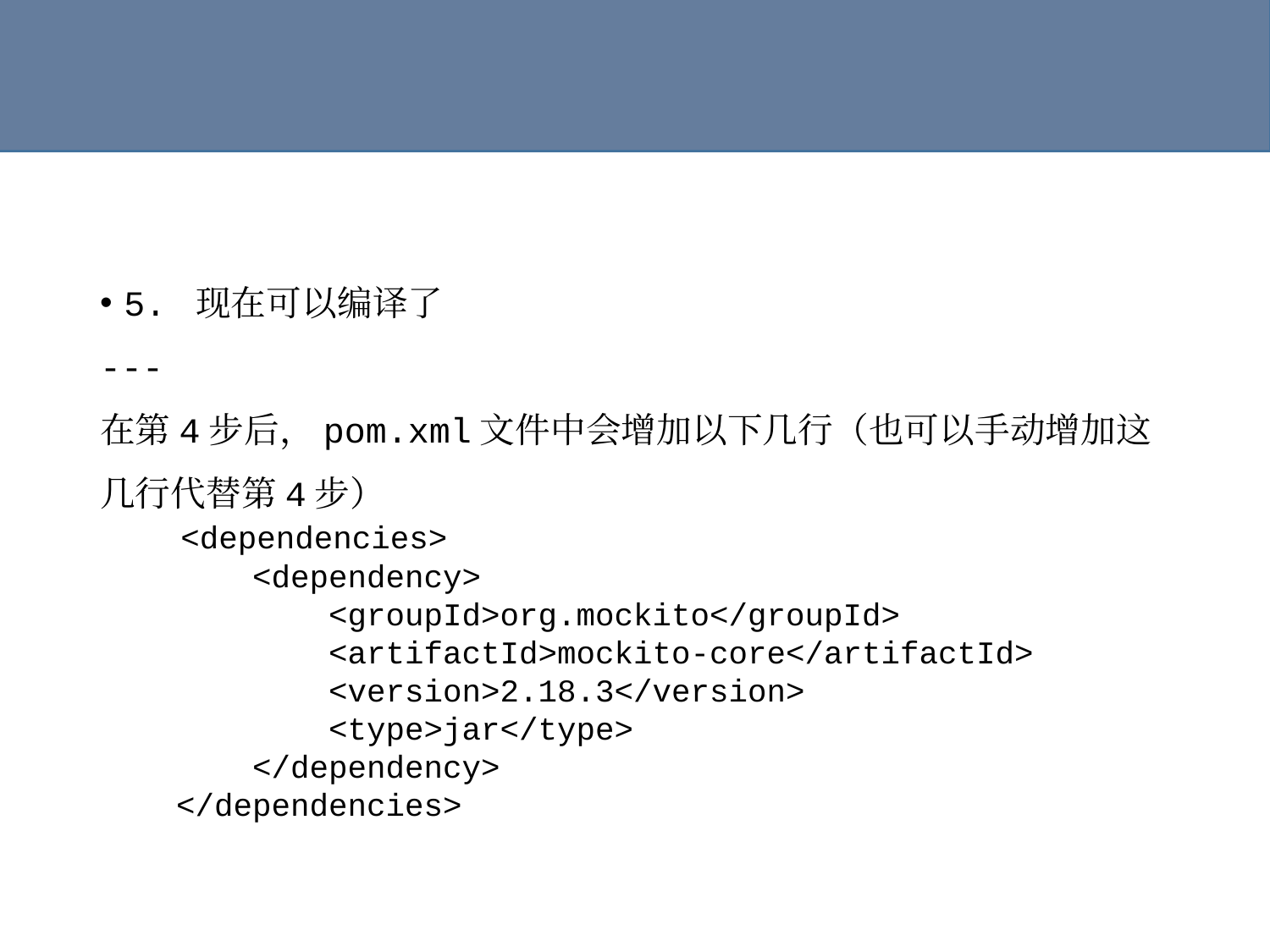

#
5. 现在可以编译了
---
在第4步后，pom.xml文件中会增加以下几行（也可以手动增加这几行代替第4步）
    <dependencies>
        <dependency>
            <groupId>org.mockito</groupId>
            <artifactId>mockito-core</artifactId>
            <version>2.18.3</version>
            <type>jar</type>
        </dependency>
    </dependencies>